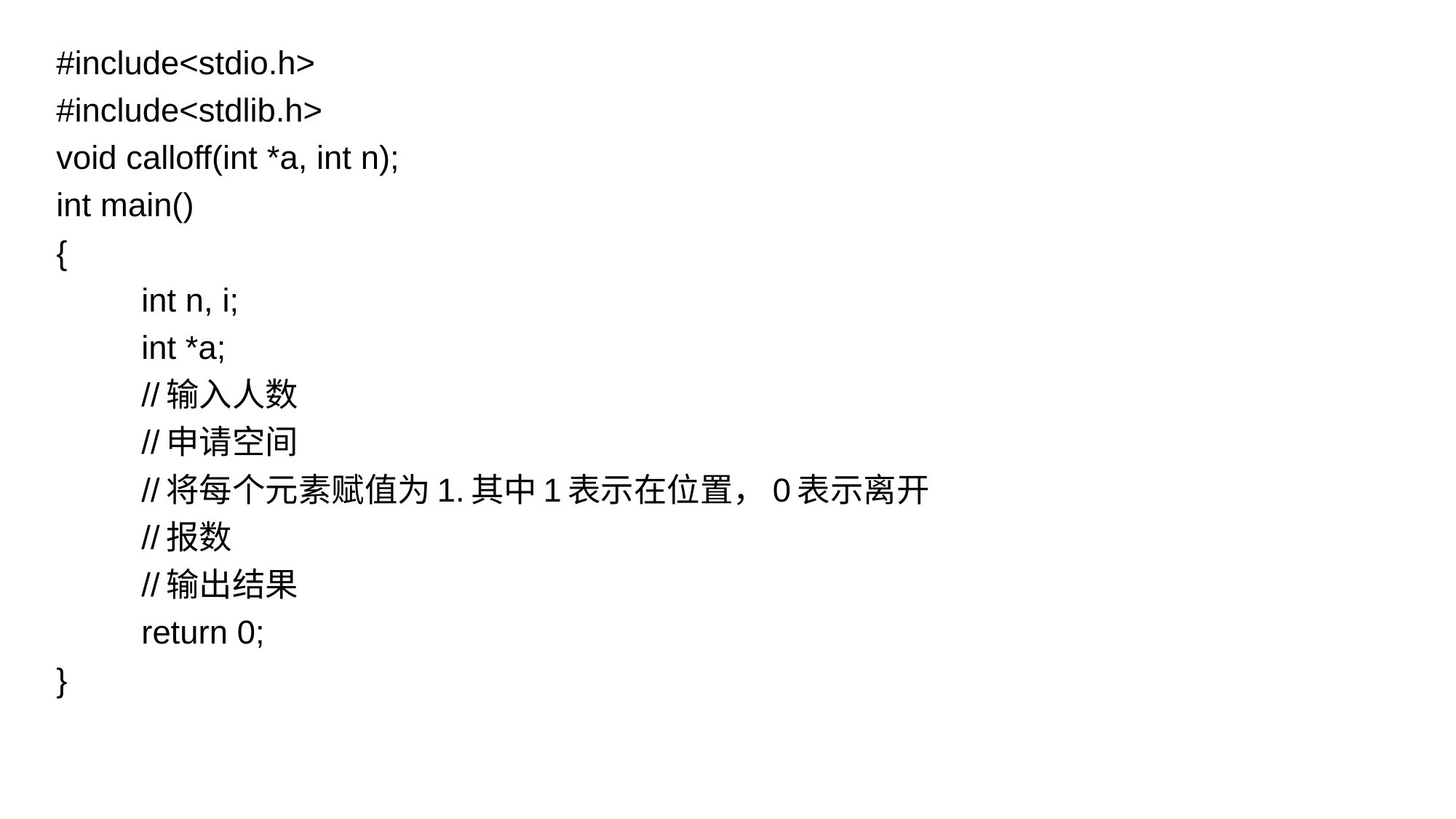

#include<stdio.h>
#include<stdlib.h>
void calloff(int *a, int n);
int main()
{
	int n, i;
	int *a;
	//输入人数
	//申请空间
	//将每个元素赋值为1.其中1表示在位置，0表示离开
	//报数
	//输出结果
	return 0;
}